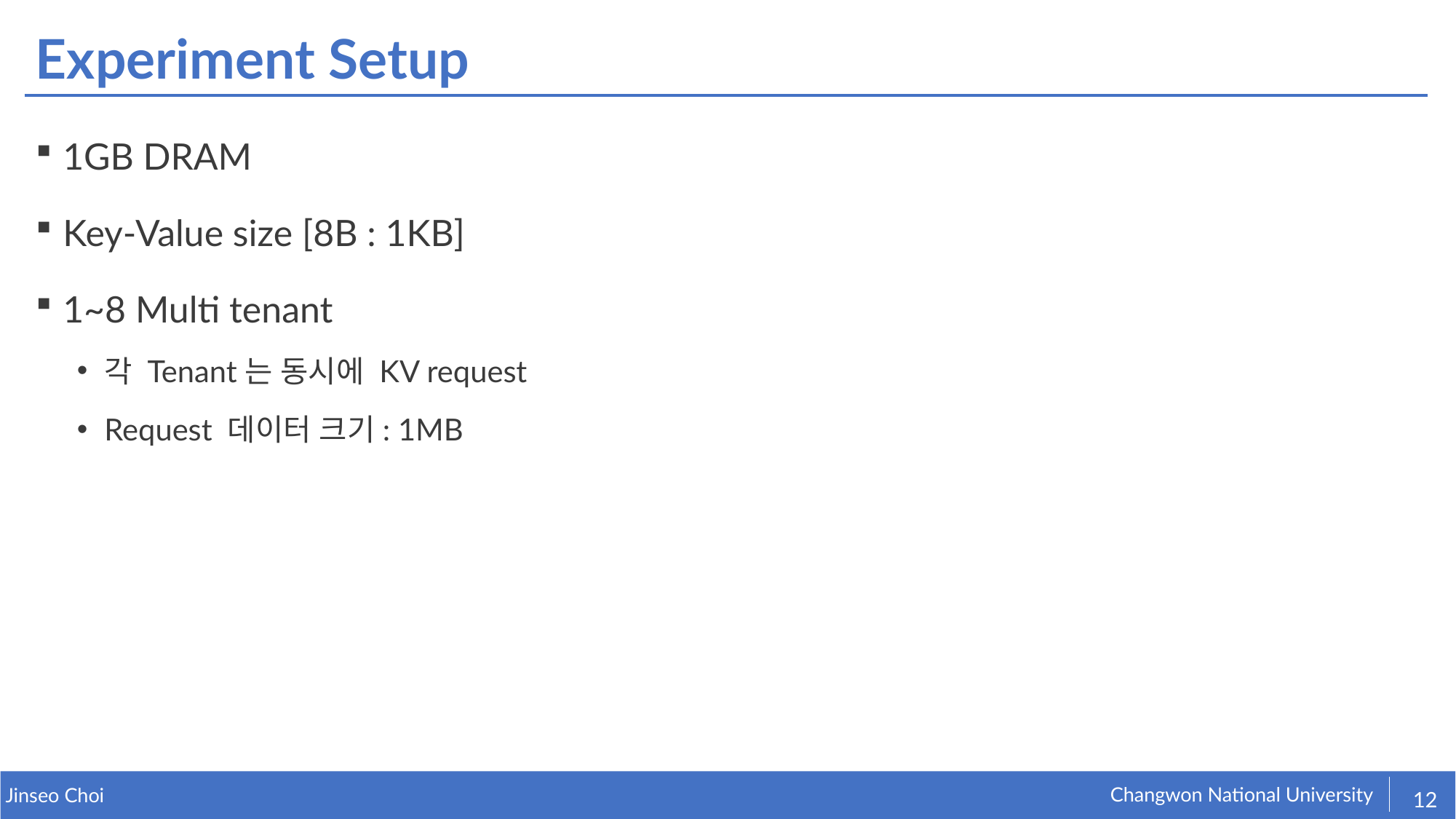

# Experiment Setup
1GB DRAM
Key-Value size [8B : 1KB]
1~8 Multi tenant
각 Tenant는 동시에 KV request
Request 데이터 크기: 1MB
12